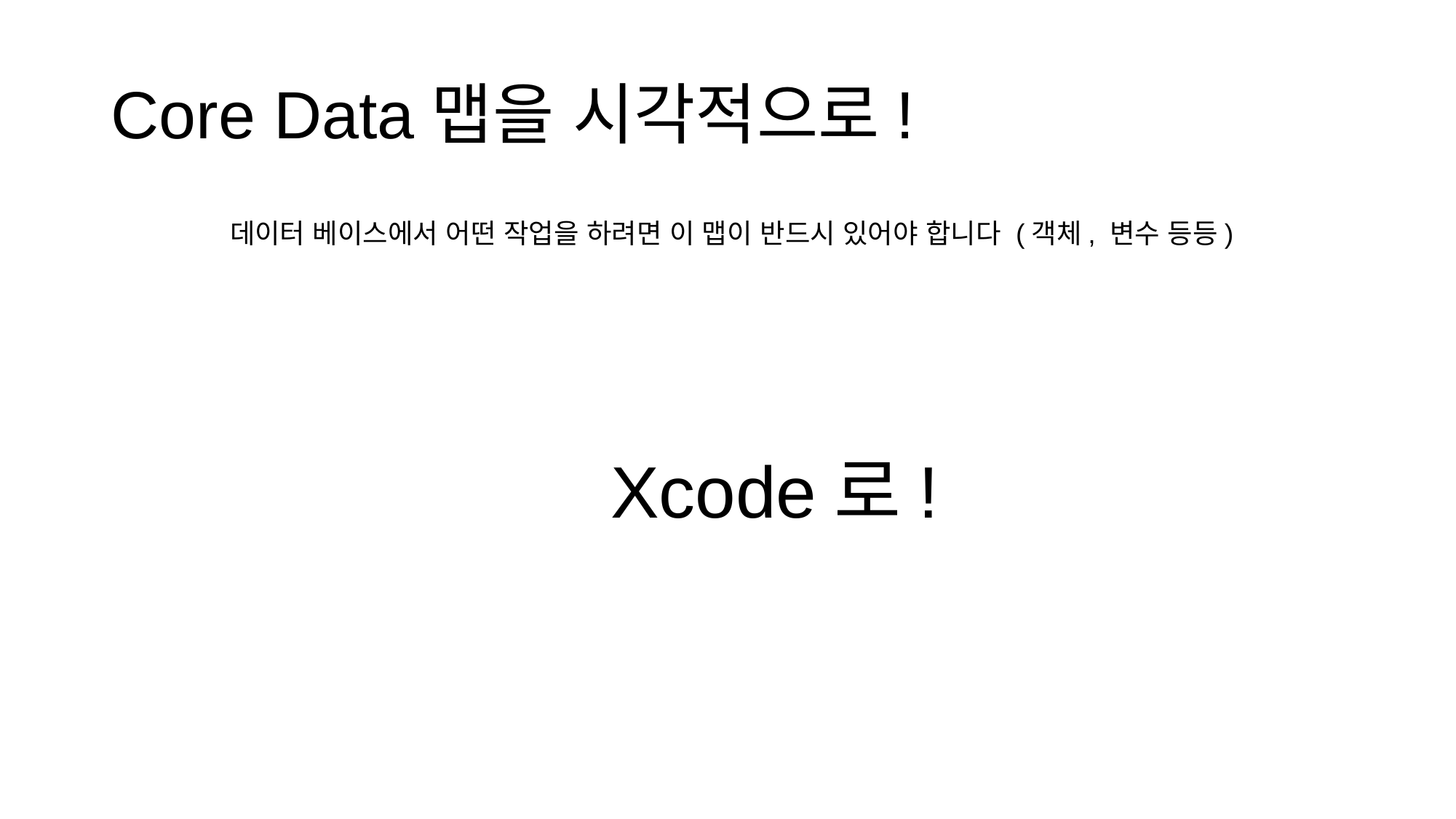

# Core Data맵을 시각적으로!
데이터 베이스에서 어떤 작업을 하려면 이 맵이 반드시 있어야 합니다 (객체, 변수 등등)

			       Xcode로!